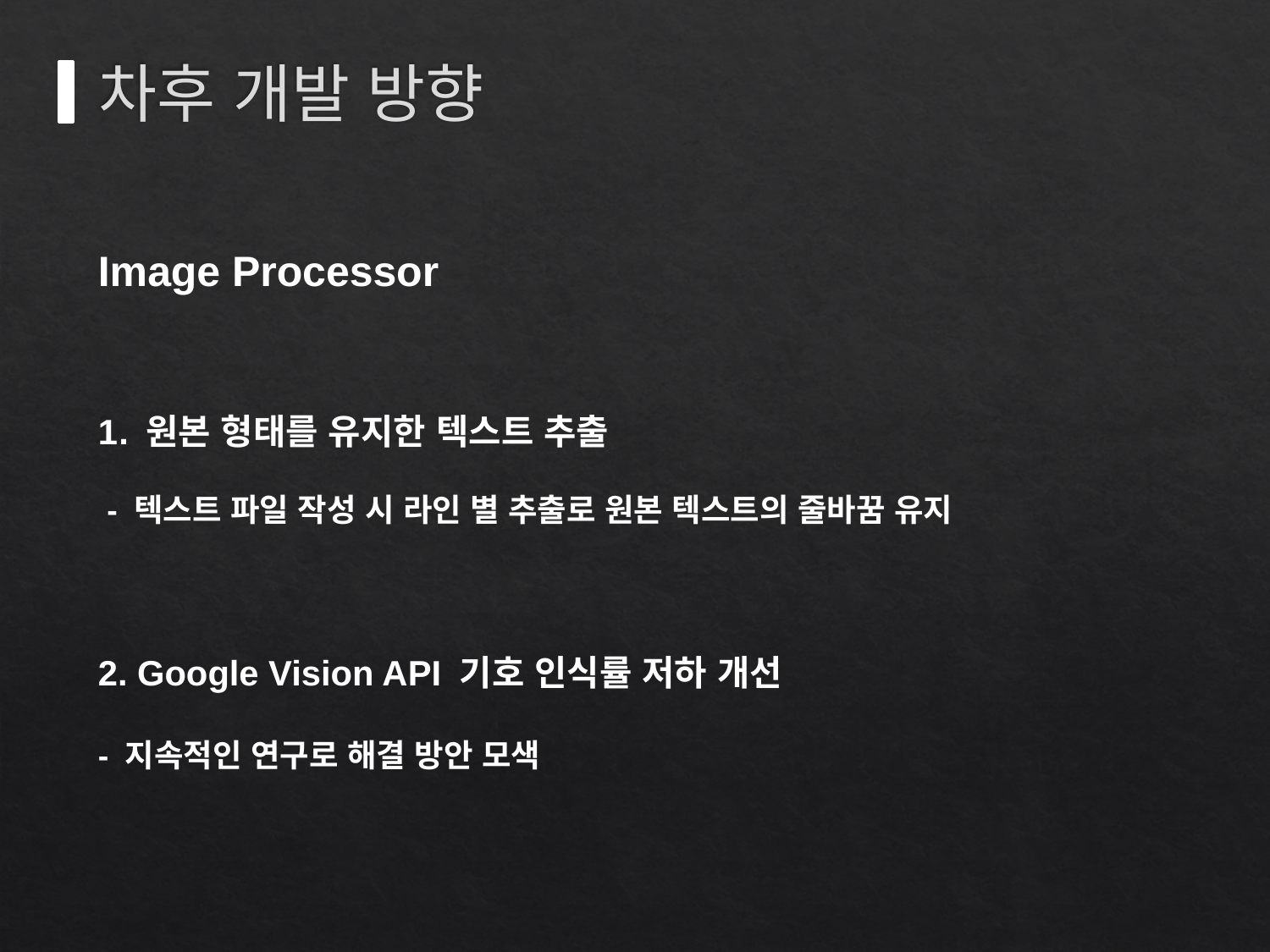

# 차후 개발 방향

Image Processor

원본 형태를 유지한 텍스트 추출

 - 텍스트 파일 작성 시 라인 별 추출로 원본 텍스트의 줄바꿈 유지

2. Google Vision API 기호 인식률 저하 개선

- 지속적인 연구로 해결 방안 모색